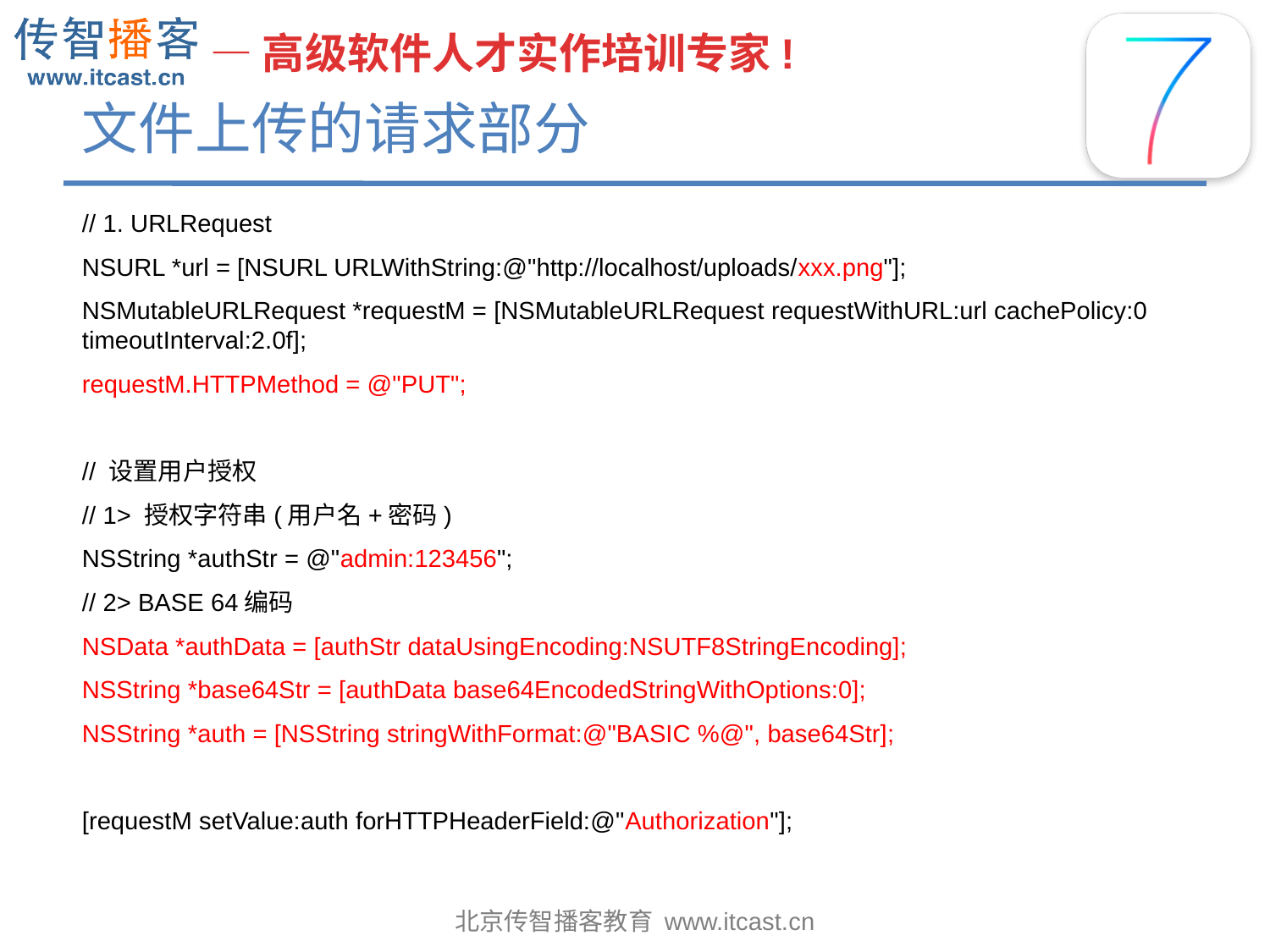

# 文件上传的请求部分
// 1. URLRequest
NSURL *url = [NSURL URLWithString:@"http://localhost/uploads/xxx.png"];
NSMutableURLRequest *requestM = [NSMutableURLRequest requestWithURL:url cachePolicy:0 timeoutInterval:2.0f];
requestM.HTTPMethod = @"PUT";

// 设置用户授权
// 1> 授权字符串(用户名+密码)
NSString *authStr = @"admin:123456";
// 2> BASE 64编码
NSData *authData = [authStr dataUsingEncoding:NSUTF8StringEncoding];
NSString *base64Str = [authData base64EncodedStringWithOptions:0];
NSString *auth = [NSString stringWithFormat:@"BASIC %@", base64Str];

[requestM setValue:auth forHTTPHeaderField:@"Authorization"];